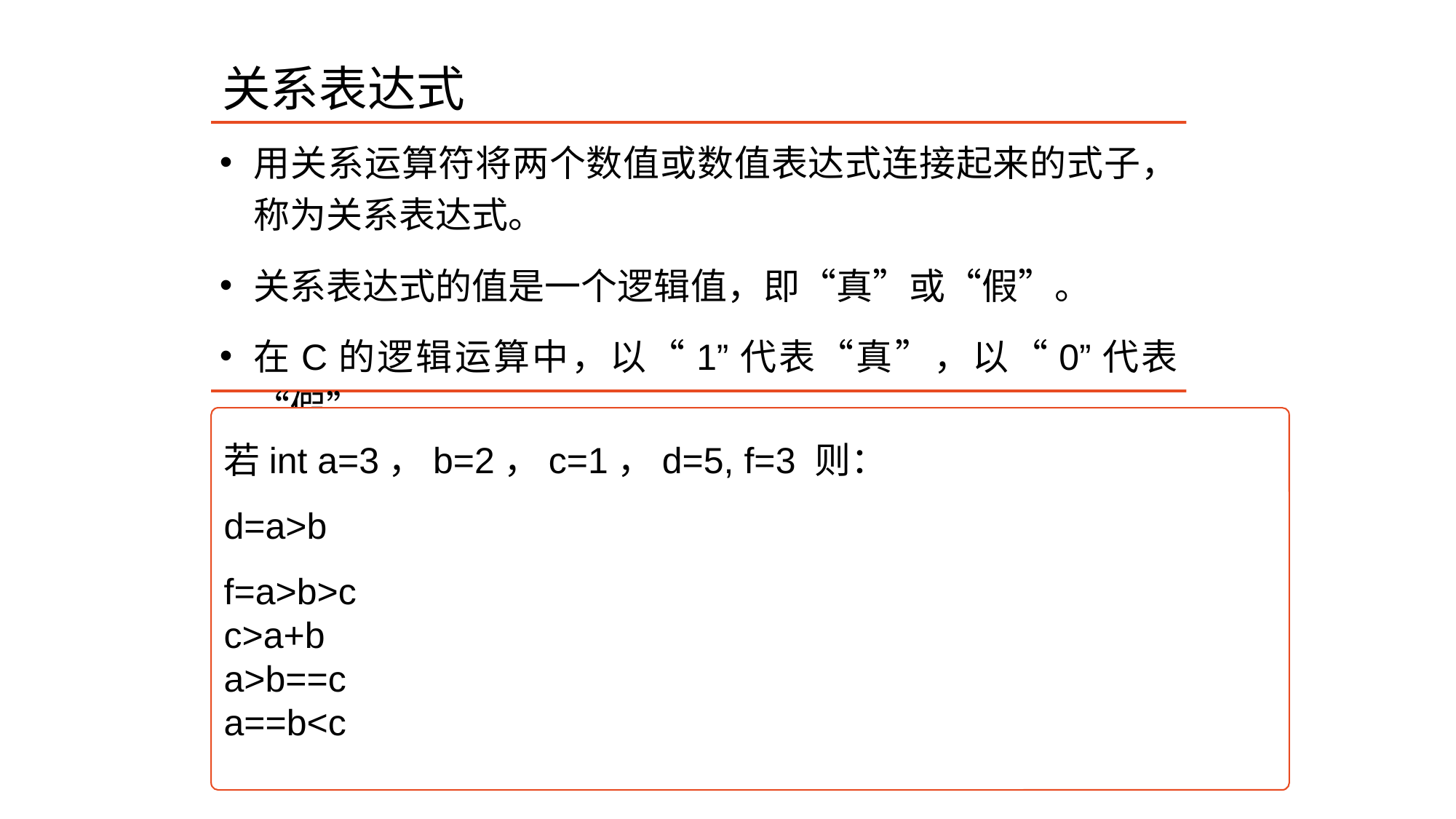

# 关系表达式
用关系运算符将两个数值或数值表达式连接起来的式子，称为关系表达式。
关系表达式的值是一个逻辑值，即“真”或“假”。
在C的逻辑运算中，以“1”代表“真”，以“0”代表“假”。
若int a=3，b=2，c=1，d=5, f=3 则：
d=a>b
f=a>b>c则f
c>a+b
a>b==c
a==b<c